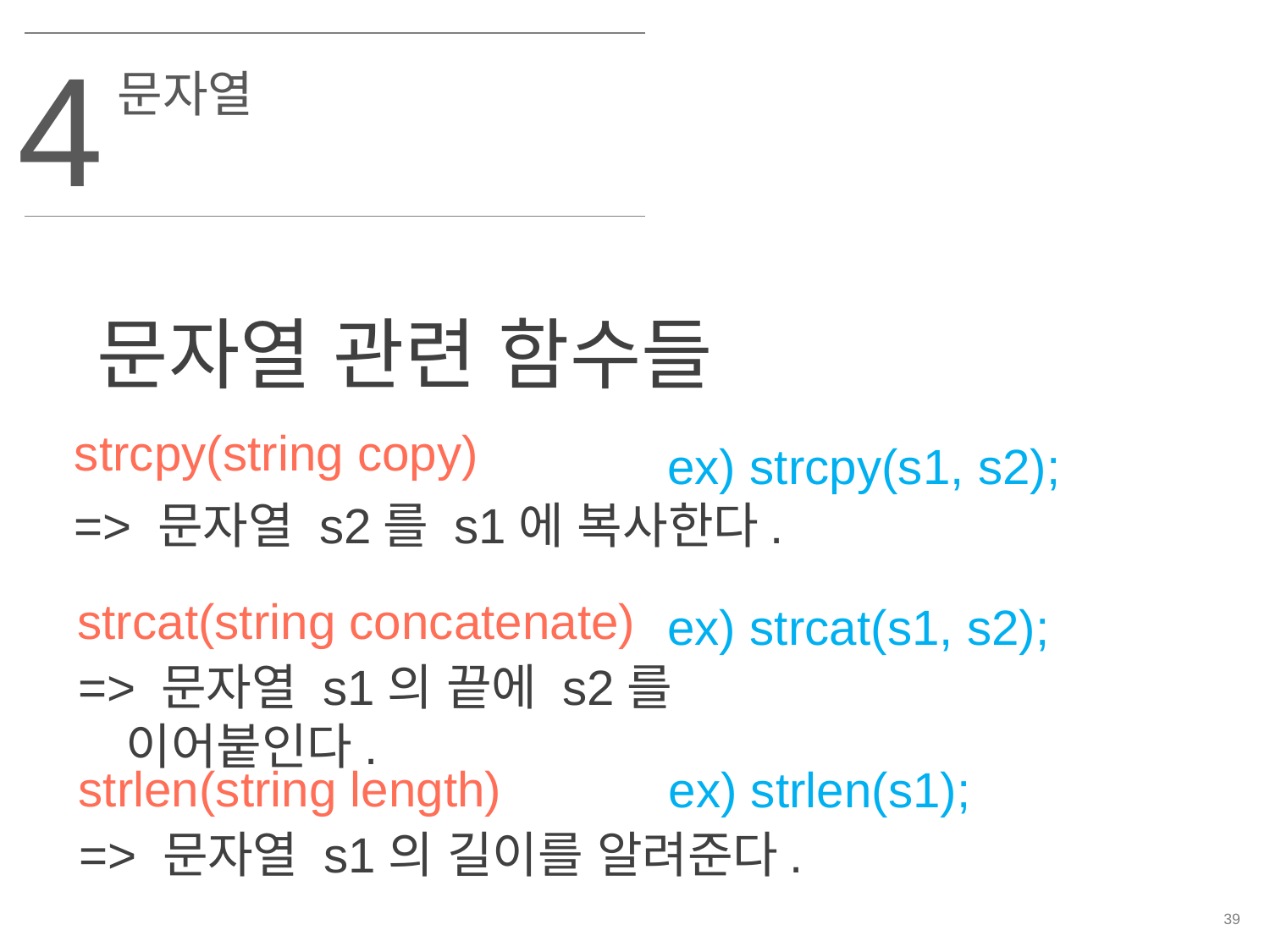

4
문자열
문자열 관련 함수들
strcpy(string copy)
ex) strcpy(s1, s2);
=> 문자열 s2를 s1에 복사한다.
strcat(string concatenate)
ex) strcat(s1, s2);
=> 문자열 s1의 끝에 s2를 이어붙인다.
strlen(string length)
ex) strlen(s1);
=> 문자열 s1의 길이를 알려준다.